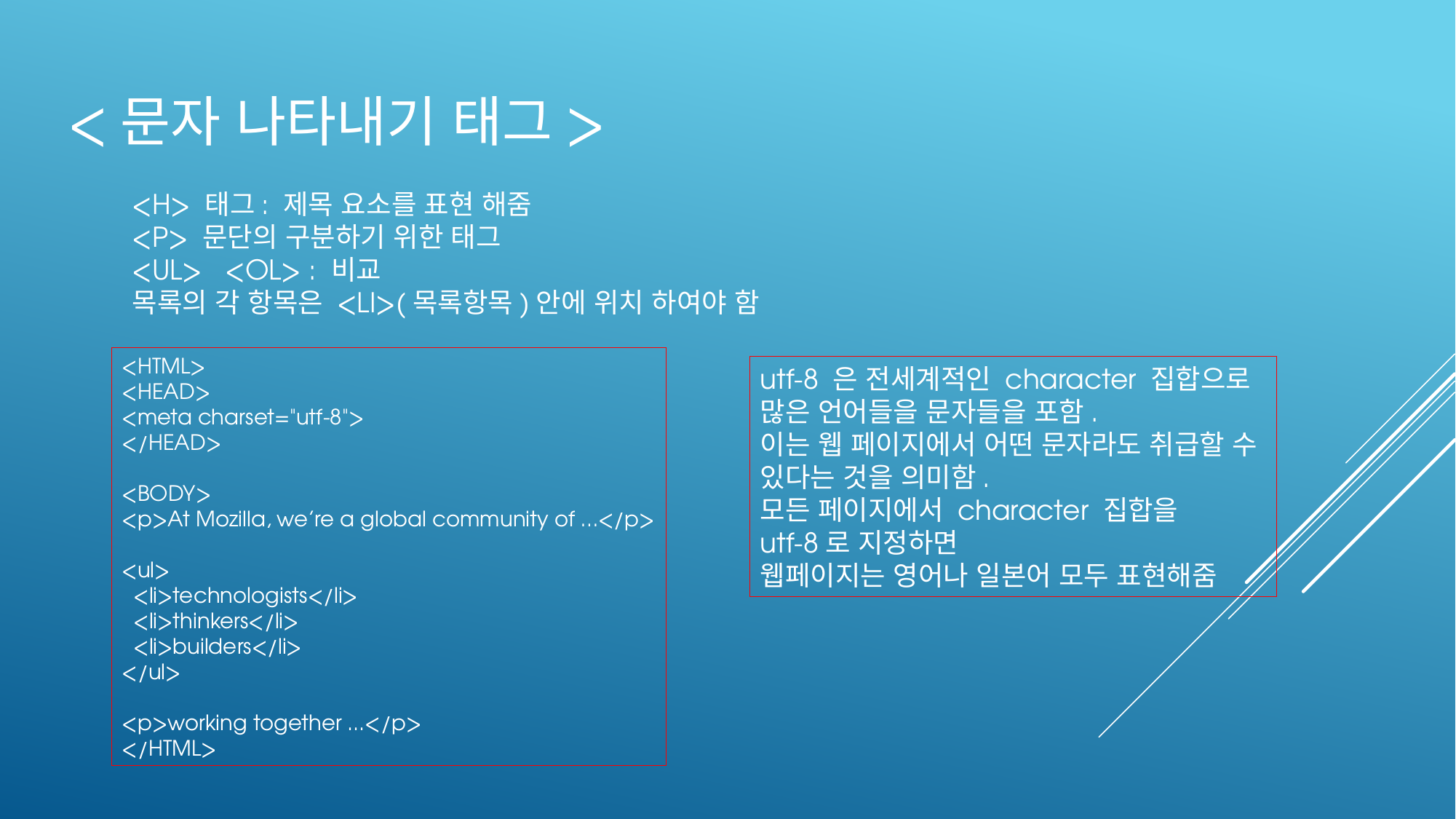

# <문자 나타내기 태그>
<H> 태그: 제목 요소를 표현 해줌
<P> 문단의 구분하기 위한 태그
<UL>   <OL> : 비교
목록의 각 항목은 <LI>(목록항목)안에 위치 하여야 함
<HTML>
<HEAD>
<meta charset="utf-8">
</HEAD>

<BODY>
<p>At Mozilla, we’re a global community of …</p>

<ul>
  <li>technologists</li>
  <li>thinkers</li>
  <li>builders</li>
</ul>

<p>working together ...</p>
</HTML>
utf-8 은 전세계적인 character 집합으로
많은 언어들을 문자들을 포함.
이는 웹 페이지에서 어떤 문자라도 취급할 수
있다는 것을 의미함.
모든 페이지에서 character 집합을
utf-8로 지정하면
웹페이지는 영어나 일본어 모두 표현해줌